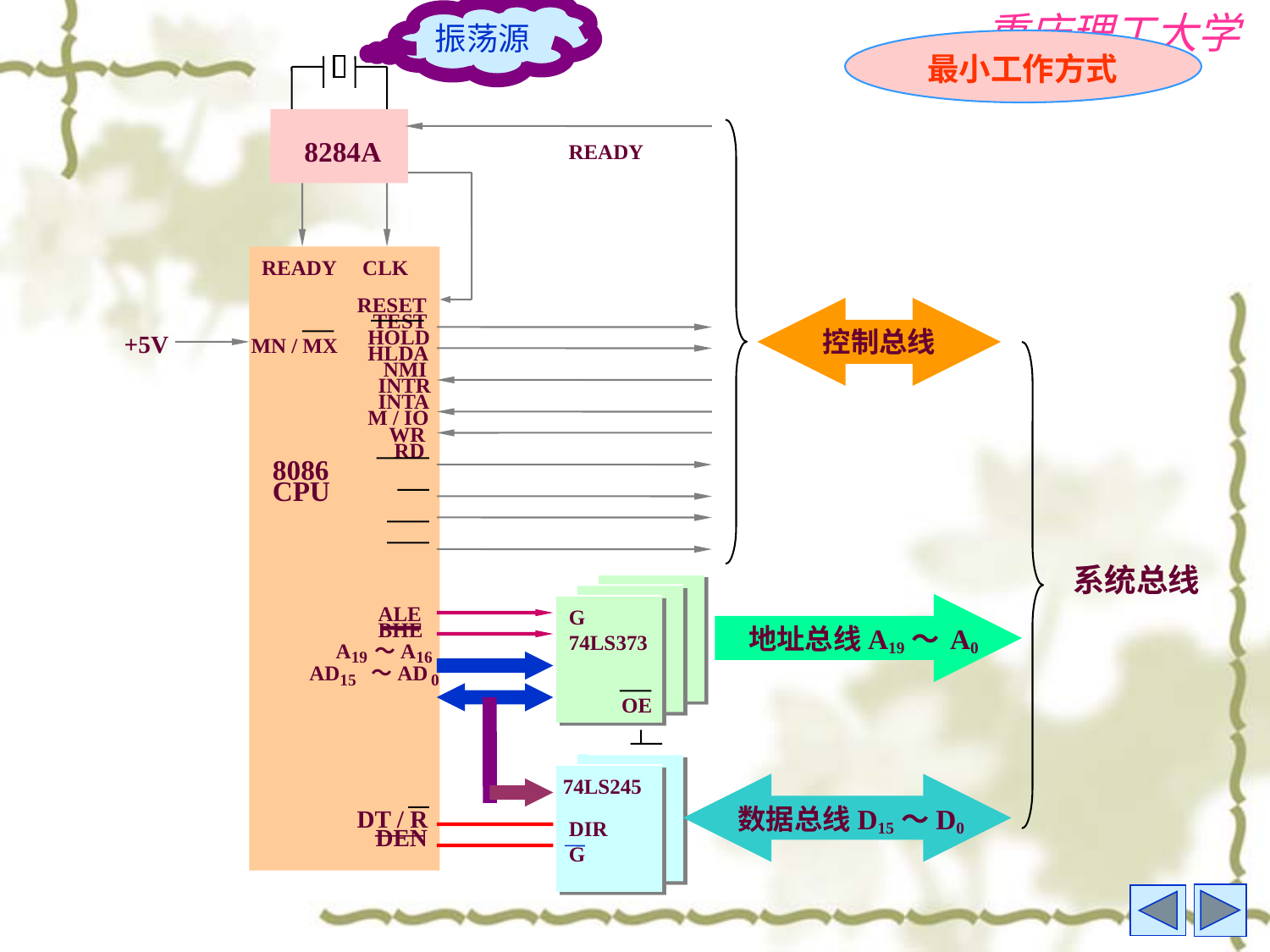

振荡源

最小工作方式

8284A
READY

READY     CLK
RESET
   TEST
  HOLD
  HLDA
     NMI
    INTR
    INTA
  M / IO
      WR
       RD

控制总线

+5V
MN / MX

8086
CPU

系统总线

              ALE
              BHE
      A19～A16
 AD15  ～AD 0

G
74LS373
OE

74LS245
DIR
G
地址总线A19～ A0

数据总线D15～D0

DT / R
   DEN